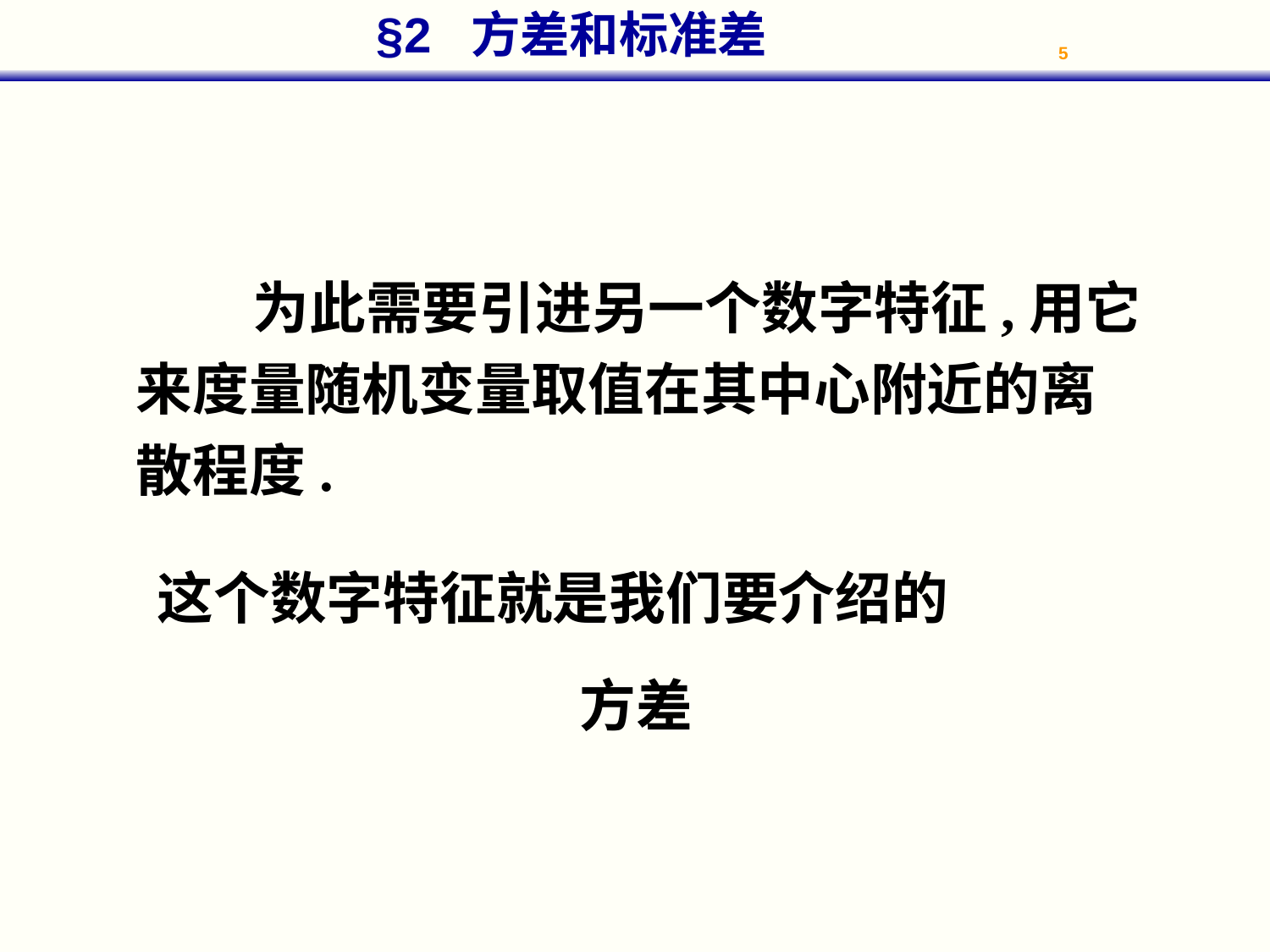

为此需要引进另一个数字特征,用它来度量随机变量取值在其中心附近的离散程度.
这个数字特征就是我们要介绍的
方差